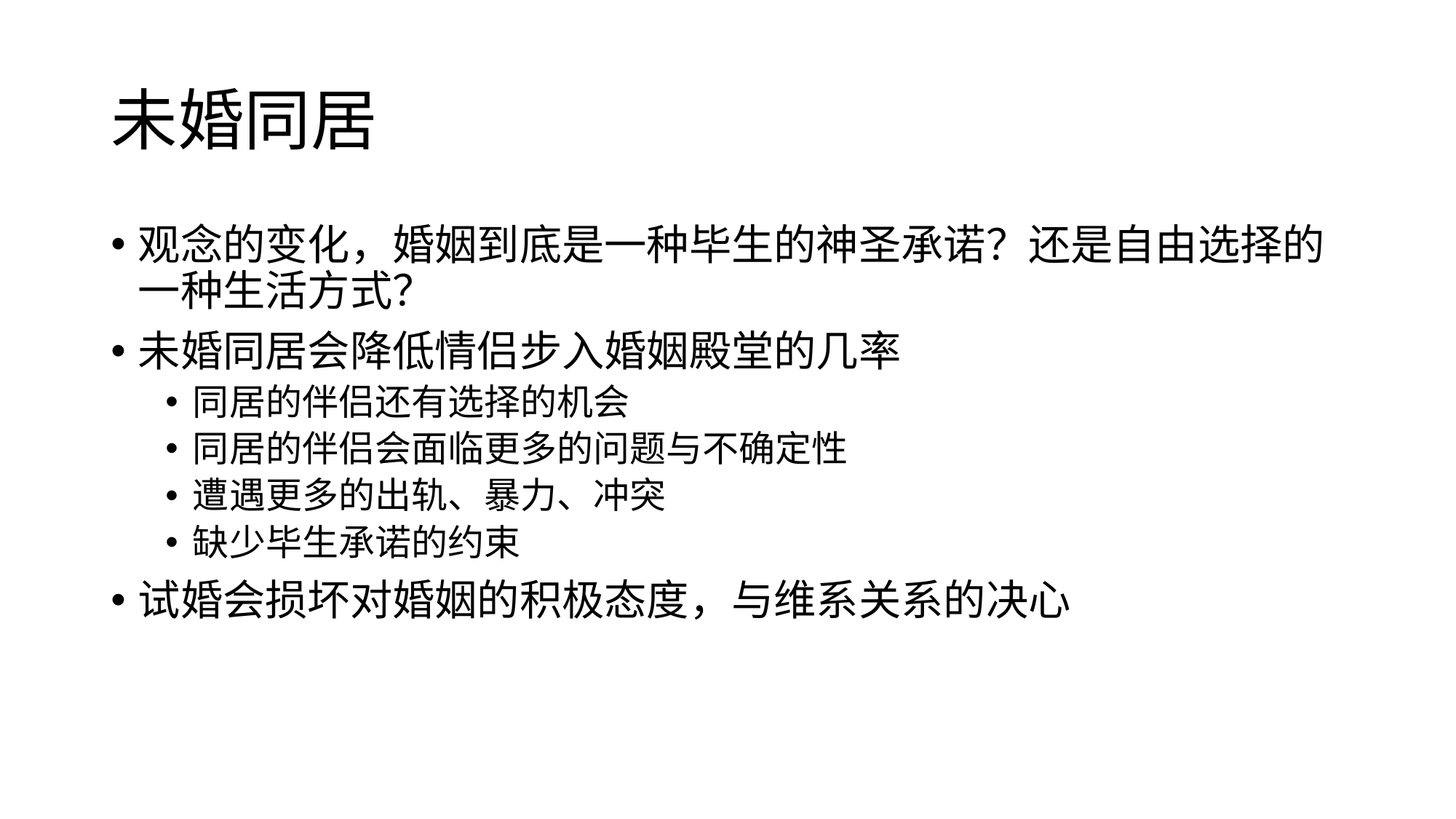

# 未婚同居
观念的变化，婚姻到底是一种毕生的神圣承诺？还是自由选择的一种生活方式？
未婚同居会降低情侣步入婚姻殿堂的几率
同居的伴侣还有选择的机会
同居的伴侣会面临更多的问题与不确定性
遭遇更多的出轨、暴力、冲突
缺少毕生承诺的约束
试婚会损坏对婚姻的积极态度，与维系关系的决心